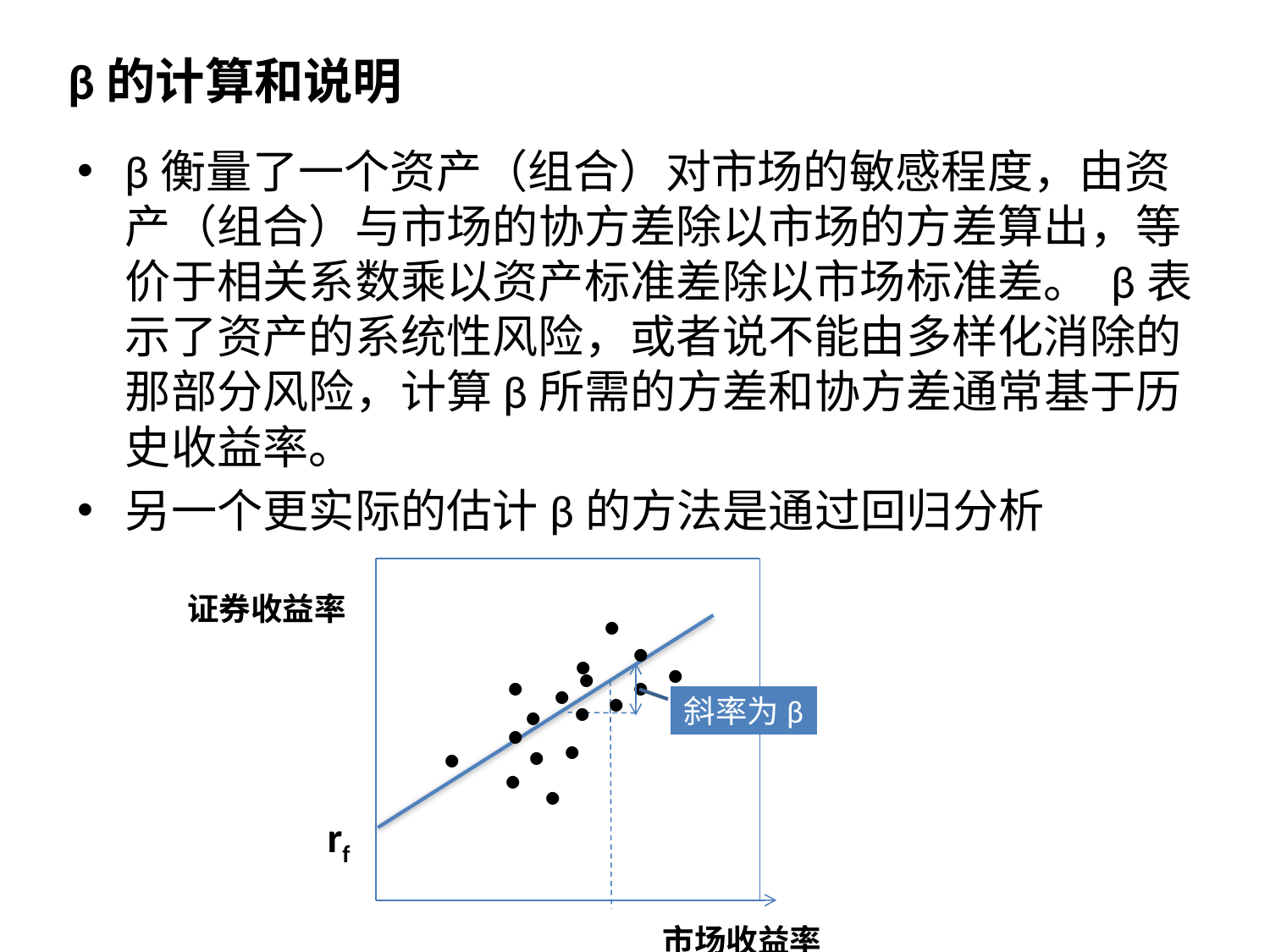

# β的计算和说明
β衡量了一个资产（组合）对市场的敏感程度，由资产（组合）与市场的协方差除以市场的方差算出，等价于相关系数乘以资产标准差除以市场标准差。 β表示了资产的系统性风险，或者说不能由多样化消除的那部分风险，计算β所需的方差和协方差通常基于历史收益率。
另一个更实际的估计β的方法是通过回归分析

.
.
rf
.
.
.
.
证券收益率
.
.
.
.
.
.
.
.
.
.
斜率为β
.
市场收益率